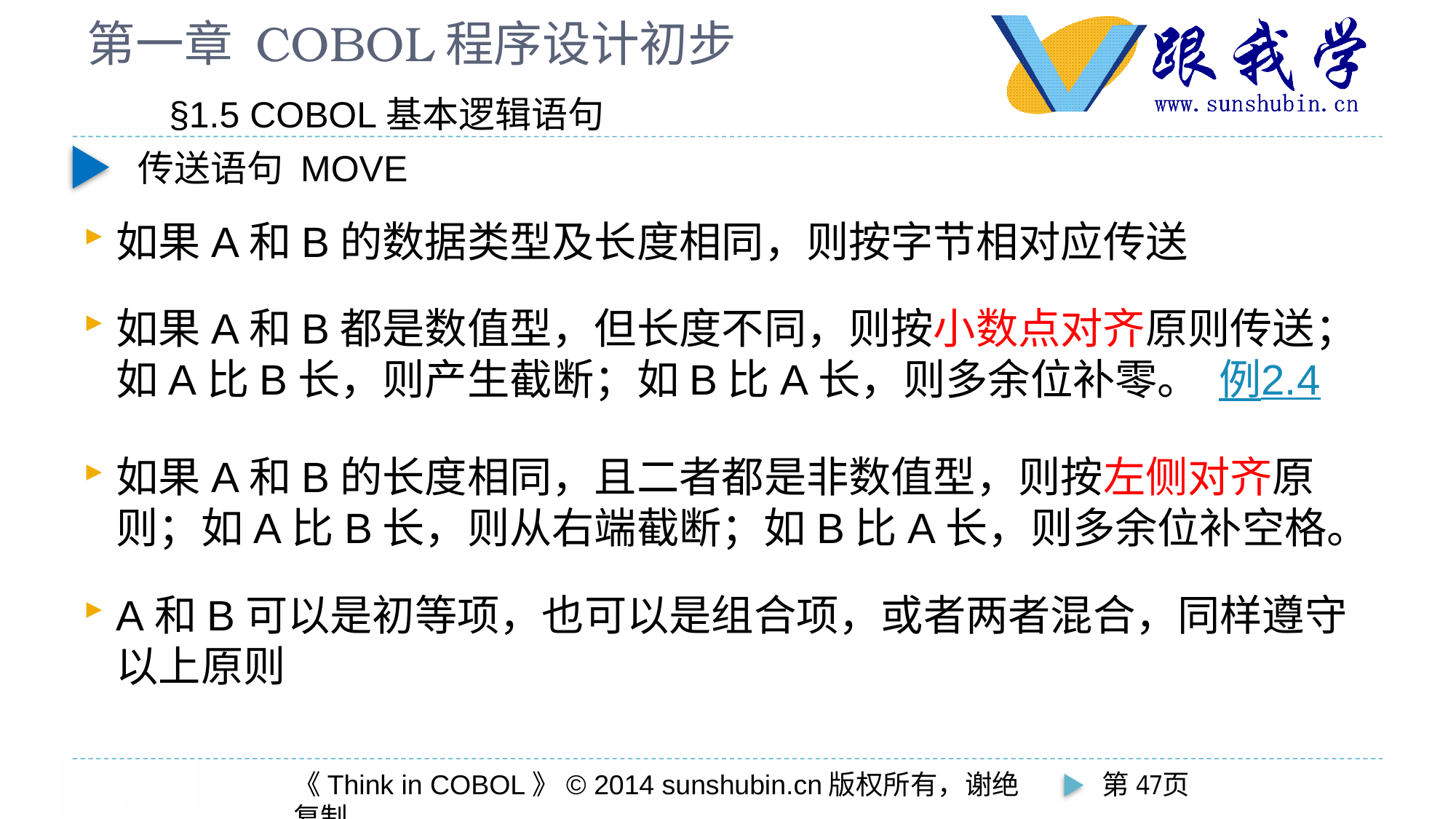

# 第一章 COBOL程序设计初步
§1.5 COBOL基本逻辑语句

传送语句 MOVE
如果A和B的数据类型及长度相同，则按字节相对应传送

如果A和B都是数值型，但长度不同，则按小数点对齐原则传送；如A比B长，则产生截断；如B比A长，则多余位补零。  例2.4

如果A和B的长度相同，且二者都是非数值型，则按左侧对齐原则；如A比B长，则从右端截断；如B比A长，则多余位补空格。

A和B可以是初等项，也可以是组合项，或者两者混合，同样遵守以上原则